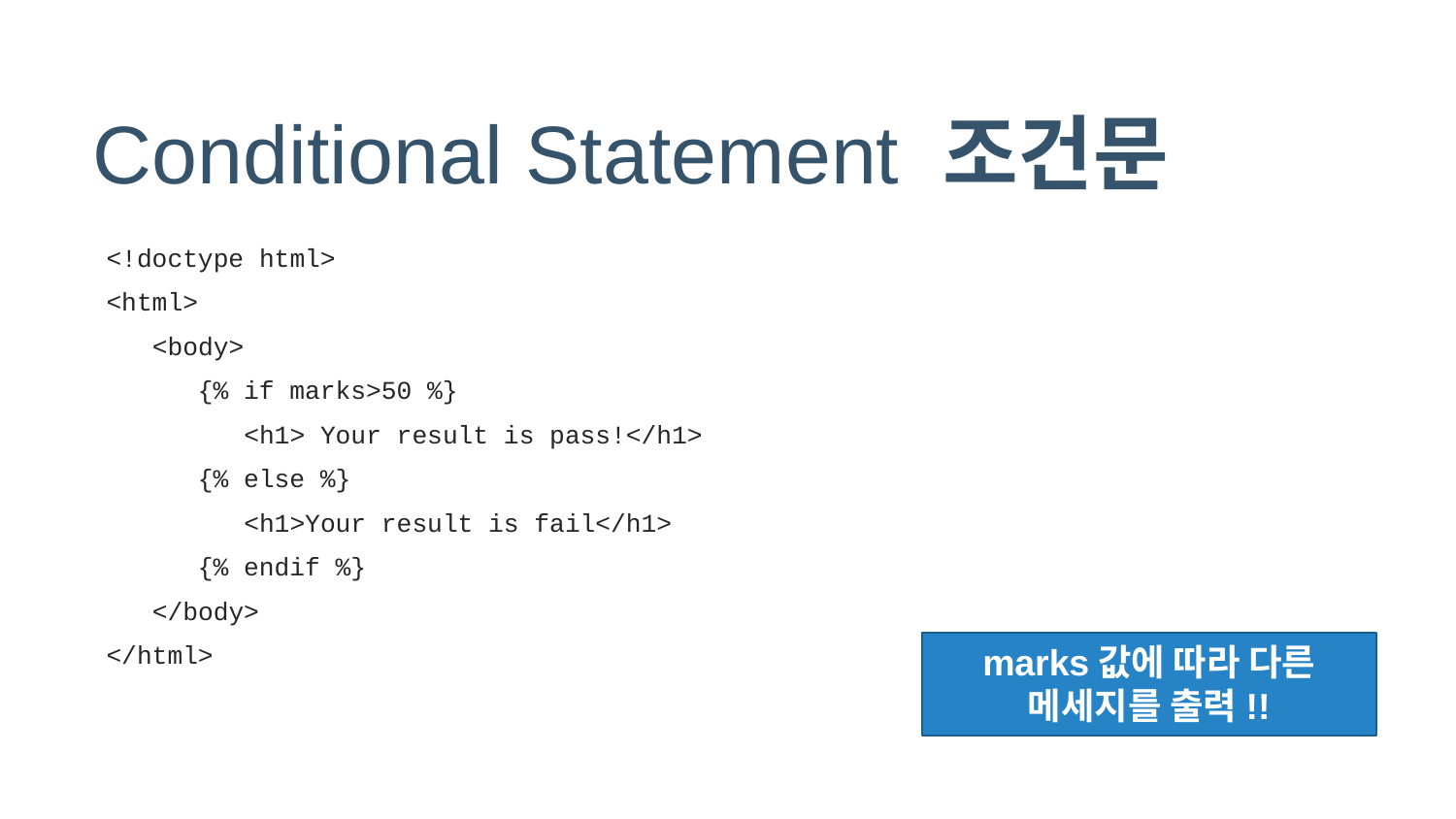

# Conditional Statement 조건문
<!doctype html>
<html>
   <body>
      {% if marks>50 %}
         <h1> Your result is pass!</h1>
      {% else %}
         <h1>Your result is fail</h1>
      {% endif %}
   </body>
</html>
marks값에 따라 다른 메세지를 출력!!